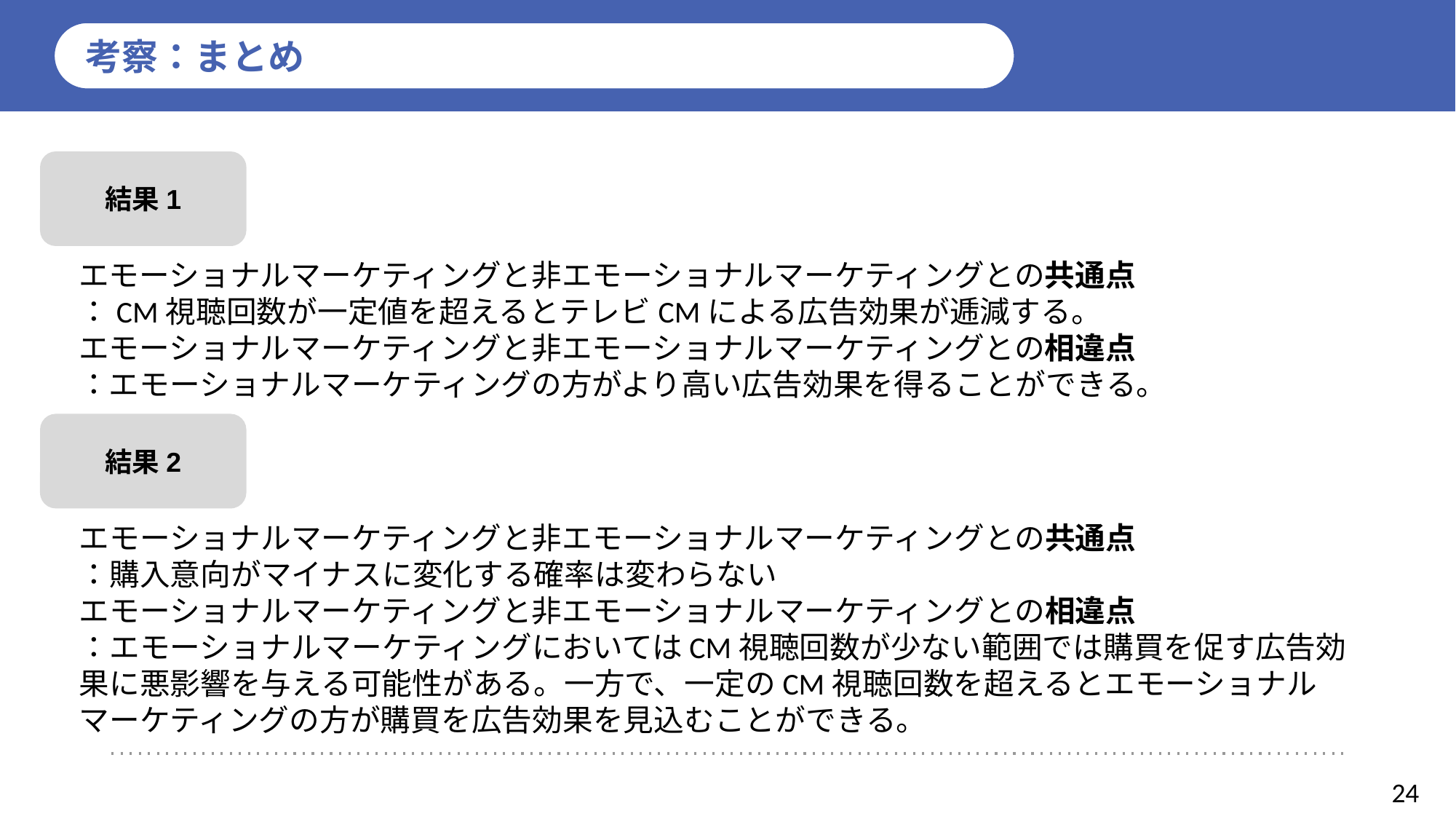

考察：まとめ
結果1
エモーショナルマーケティングと非エモーショナルマーケティングとの共通点
：CM視聴回数が一定値を超えるとテレビCMによる広告効果が逓減する。
エモーショナルマーケティングと非エモーショナルマーケティングとの相違点
：エモーショナルマーケティングの方がより高い広告効果を得ることができる。
結果2
エモーショナルマーケティングと非エモーショナルマーケティングとの共通点
：購入意向がマイナスに変化する確率は変わらない
エモーショナルマーケティングと非エモーショナルマーケティングとの相違点
：エモーショナルマーケティングにおいてはCM視聴回数が少ない範囲では購買を促す広告効果に悪影響を与える可能性がある。一方で、一定のCM視聴回数を超えるとエモーショナルマーケティングの方が購買を広告効果を見込むことができる。
24